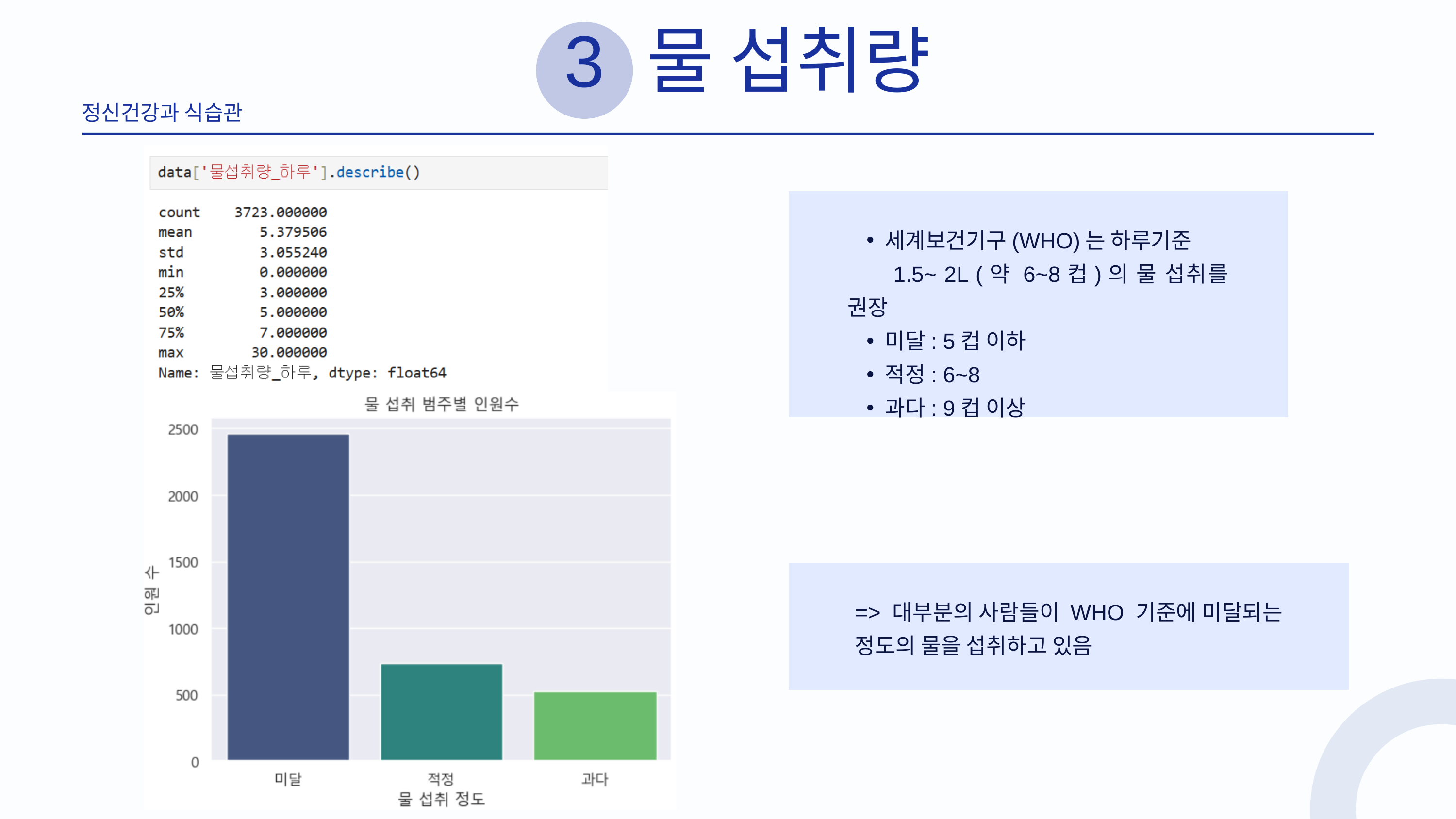

3
물 섭취량
정신건강과 식습관

세계보건기구(WHO)는 하루기준
      1.5~ 2L (약 6~8컵)의 물 섭취를 권장
미달: 5컵 이하
적정: 6~8
과다: 9컵 이상

=> 대부분의 사람들이 WHO 기준에 미달되는 정도의 물을 섭취하고 있음